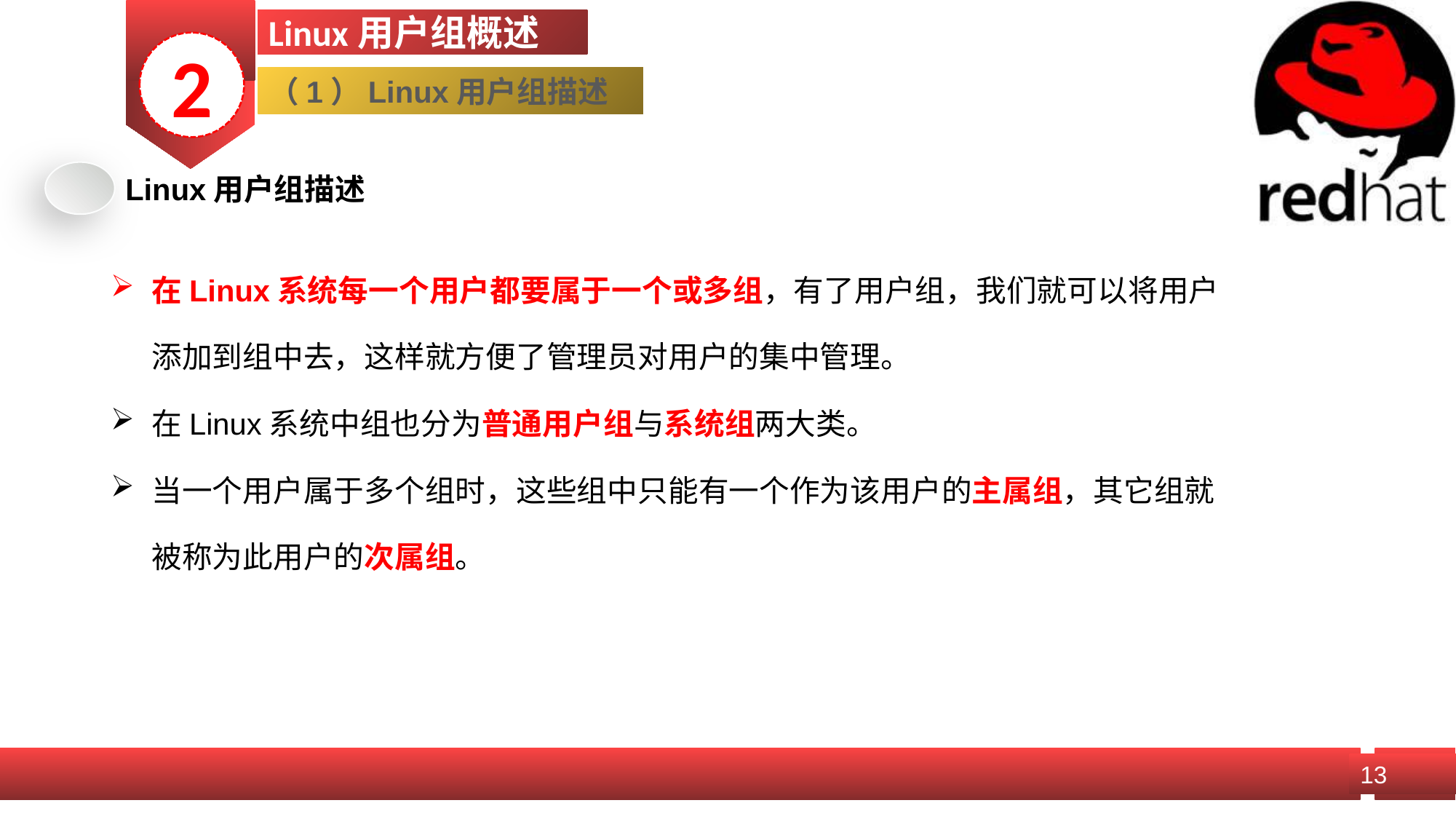

Linux用户组概述
2
（1）Linux用户组描述

Linux用户组描述
在Linux系统每一个用户都要属于一个或多组，有了用户组，我们就可以将用户添加到组中去，这样就方便了管理员对用户的集中管理。
在Linux系统中组也分为普通用户组与系统组两大类。
当一个用户属于多个组时，这些组中只能有一个作为该用户的主属组，其它组就被称为此用户的次属组。